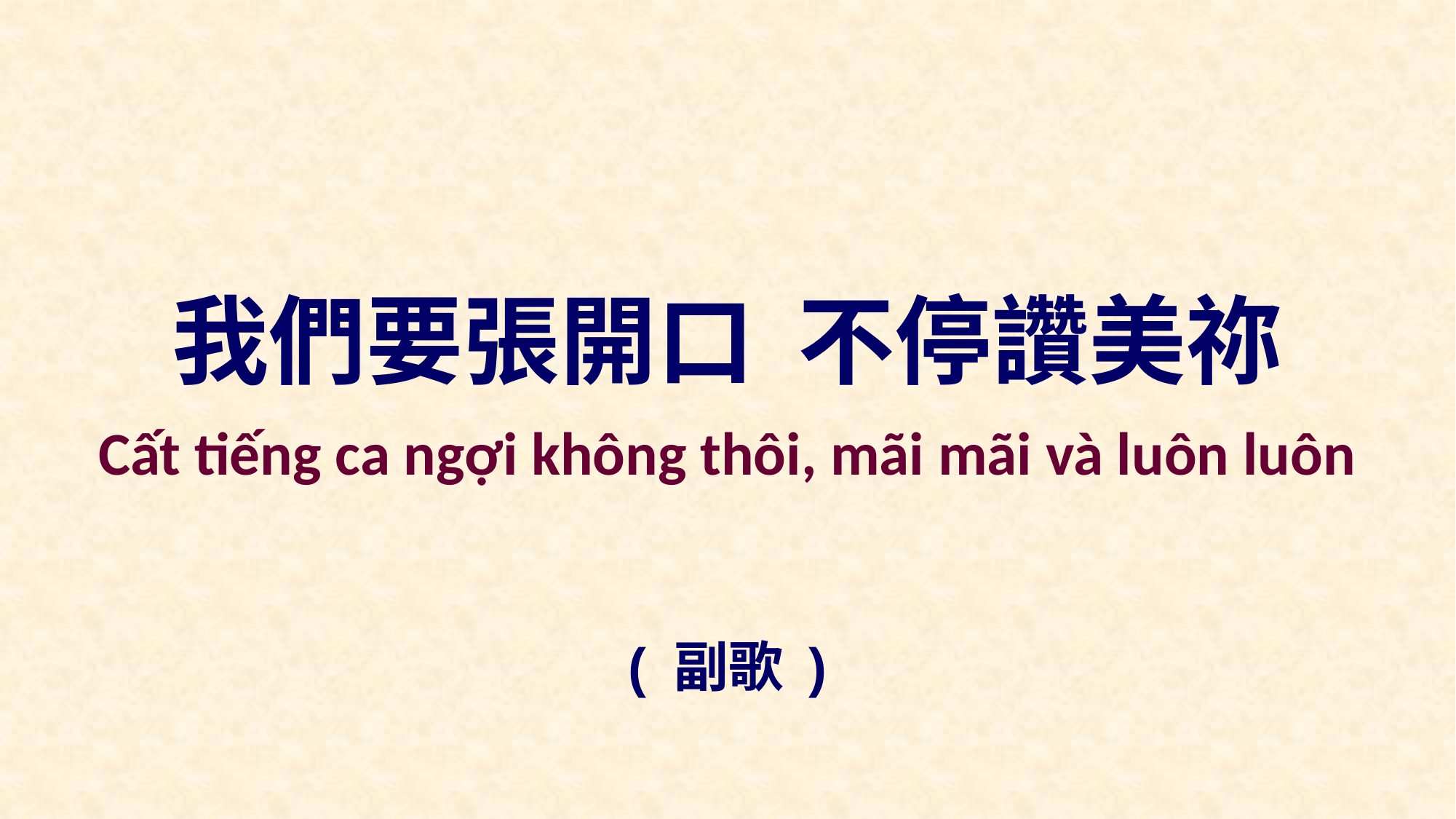

我們要張開口  不停讚美祢
Cất tiếng ca ngợi không thôi, mãi mãi và luôn luôn
( 副歌 )